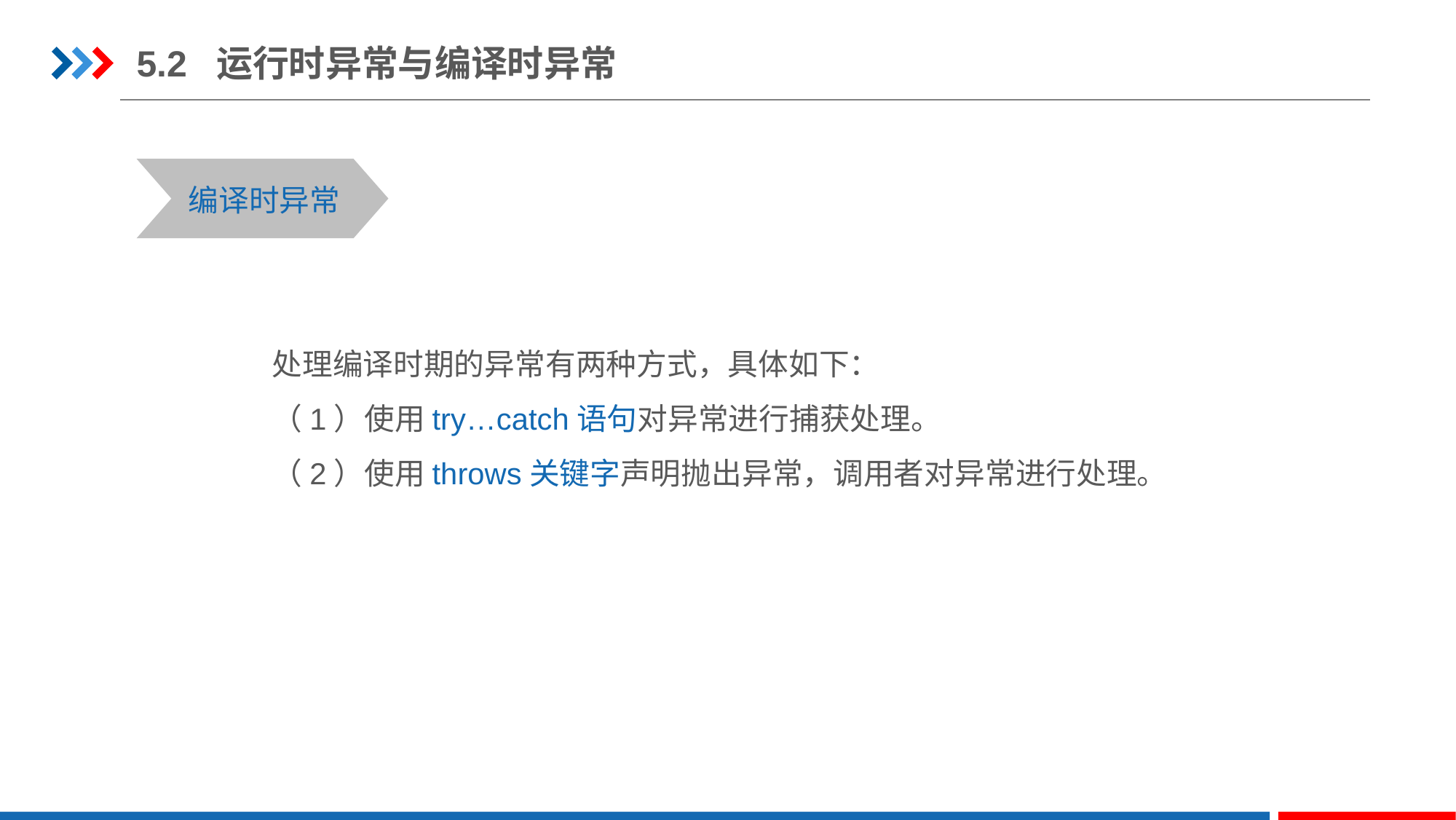

5.2  运行时异常与编译时异常

编译时异常
处理编译时期的异常有两种方式，具体如下：
（1）使用try…catch语句对异常进行捕获处理。
（2）使用throws关键字声明抛出异常，调用者对异常进行处理。